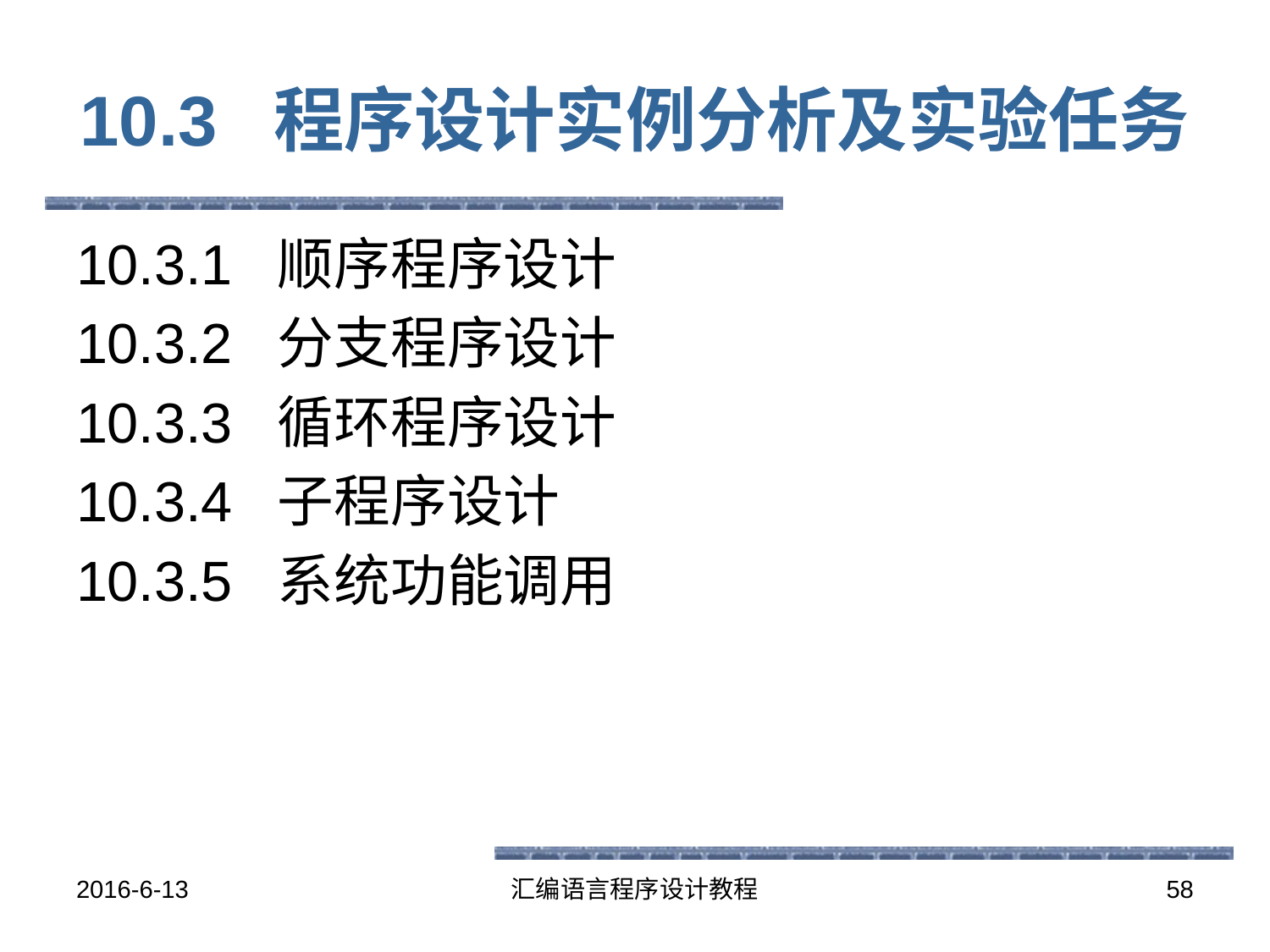

# 10.3  程序设计实例分析及实验任务
10.3.1  顺序程序设计
10.3.2  分支程序设计
10.3.3  循环程序设计
10.3.4  子程序设计
10.3.5  系统功能调用
2016-6-13
汇编语言程序设计教程
58